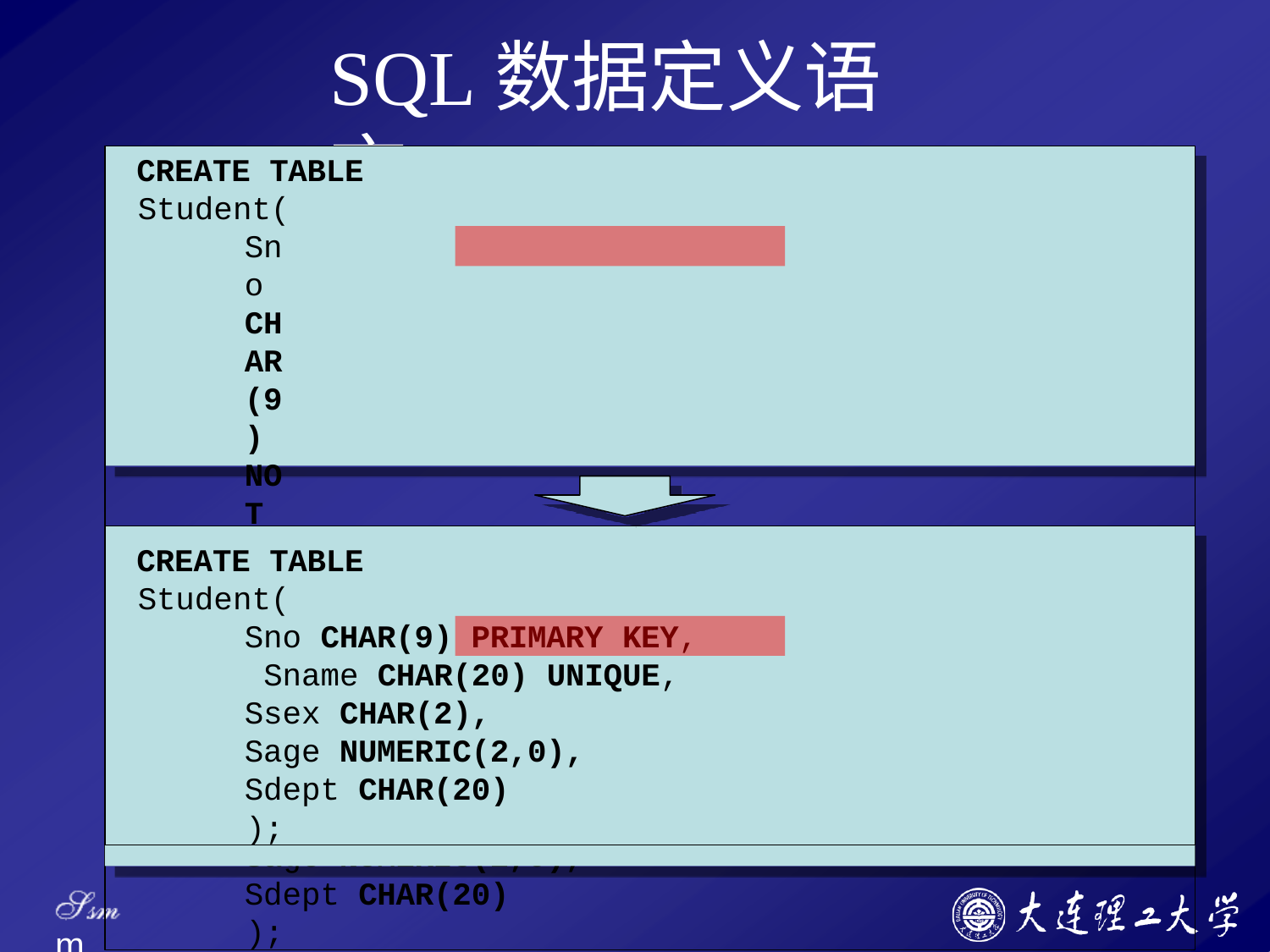

# SQL数据定义语言

CREATE TABLE
Student(
Sno CHAR(9) NOT NULL UNIQUE,
Sname CHAR(20) UNIQUE,  Ssex CHAR(2),
Sage NUMERIC(2,0),
Sdept CHAR(20)
);

CREATE TABLE
Student(
Sno CHAR(9) PRIMARY KEY,  Sname CHAR(20) UNIQUE,  Ssex CHAR(2),
Sage NUMERIC(2,0),
Sdept CHAR(20)
);

Ssm